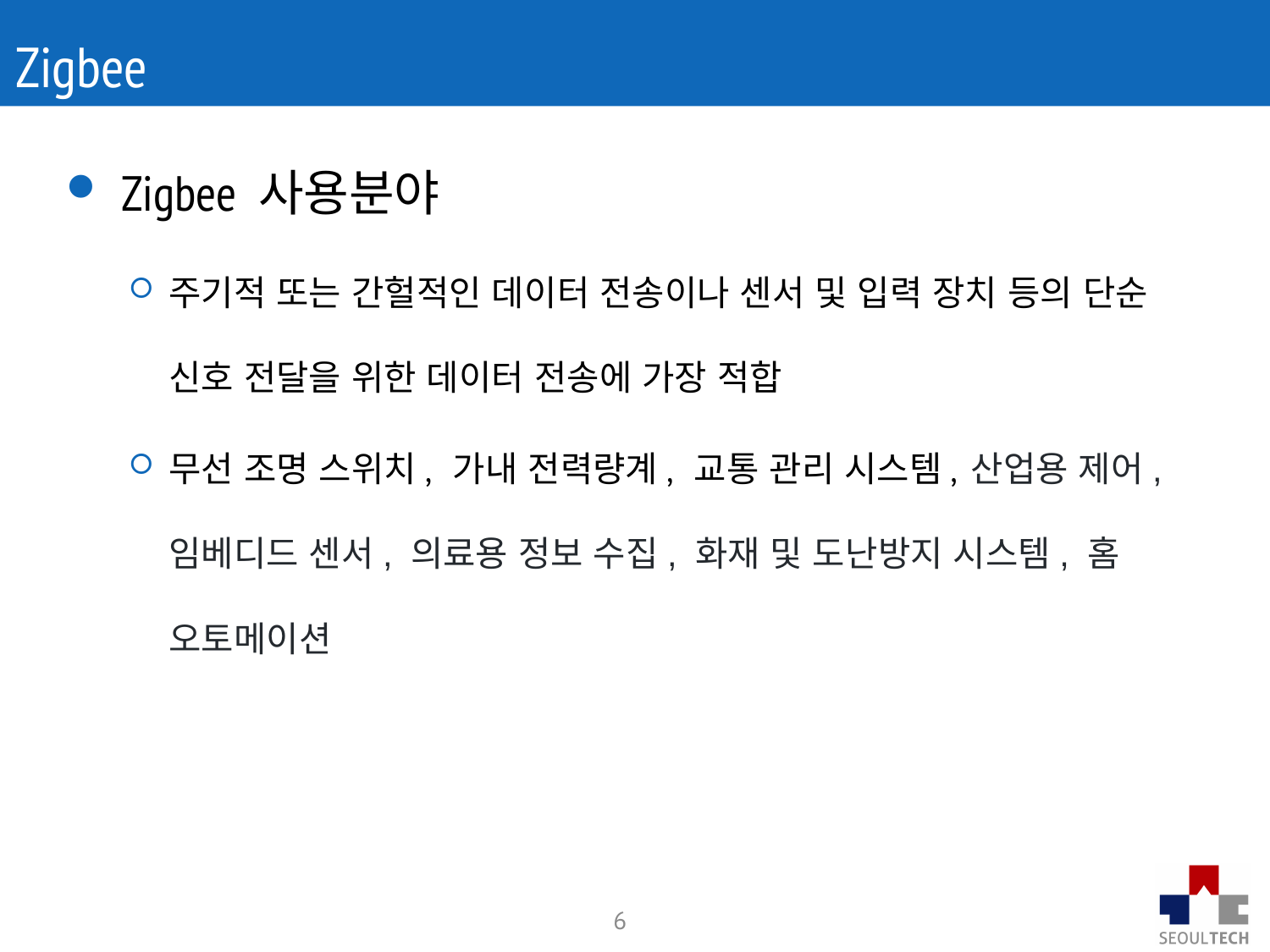

# Zigbee
Zigbee 사용분야
주기적 또는 간헐적인 데이터 전송이나 센서 및 입력 장치 등의 단순 신호 전달을 위한 데이터 전송에 가장 적합
무선 조명 스위치,  가내 전력량계,  교통 관리 시스템, 산업용 제어, 임베디드 센서, 의료용 정보 수집, 화재 및 도난방지 시스템, 홈 오토메이션
6